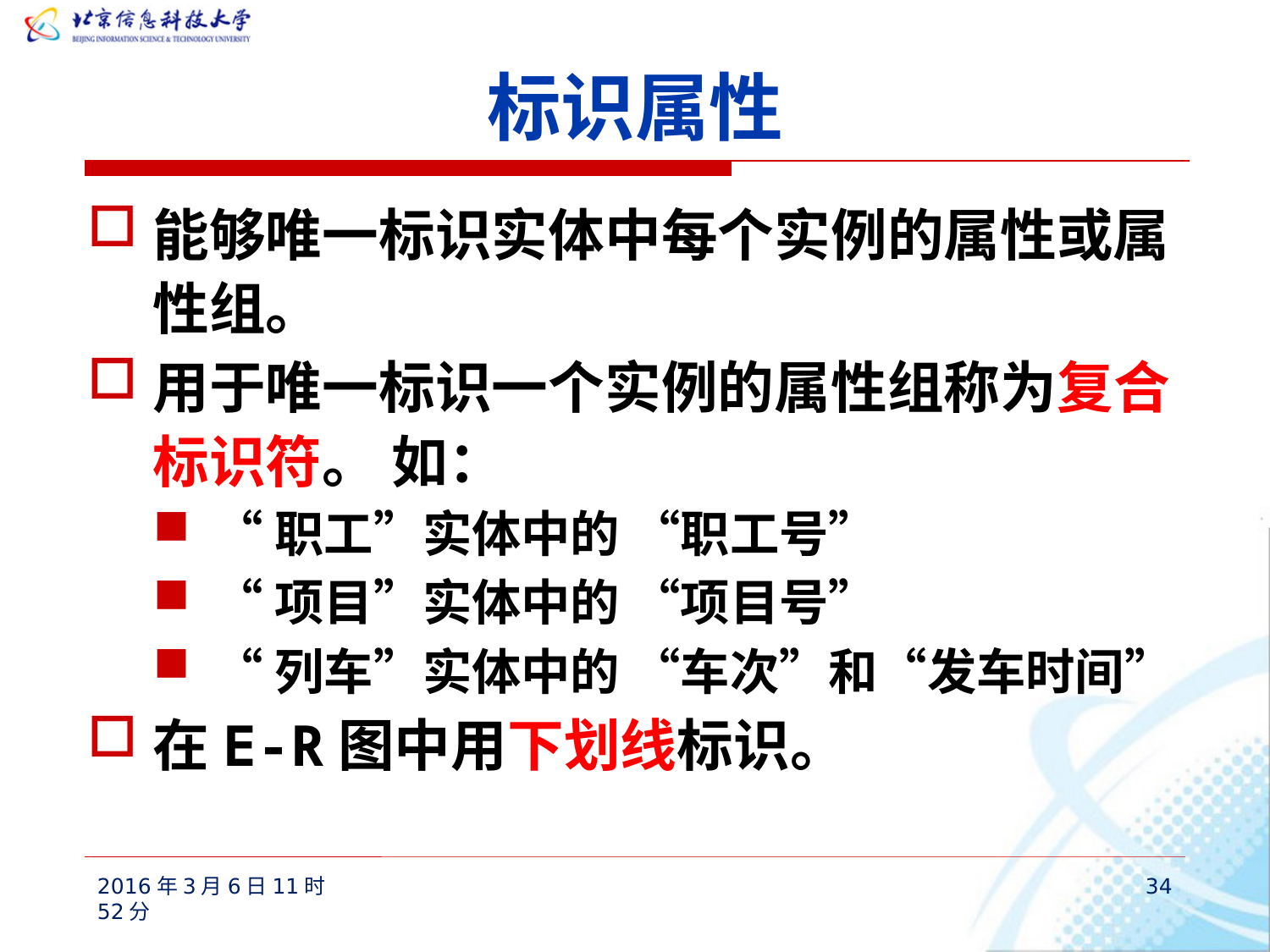

# 标识属性
能够唯一标识实体中每个实例的属性或属性组。
用于唯一标识一个实例的属性组称为复合标识符。 如：
“职工”实体中的 “职工号”
“项目”实体中的 “项目号”
“列车”实体中的 “车次”和“发车时间”
在E-R图中用下划线标识。
2016年3月6日11时52分
34